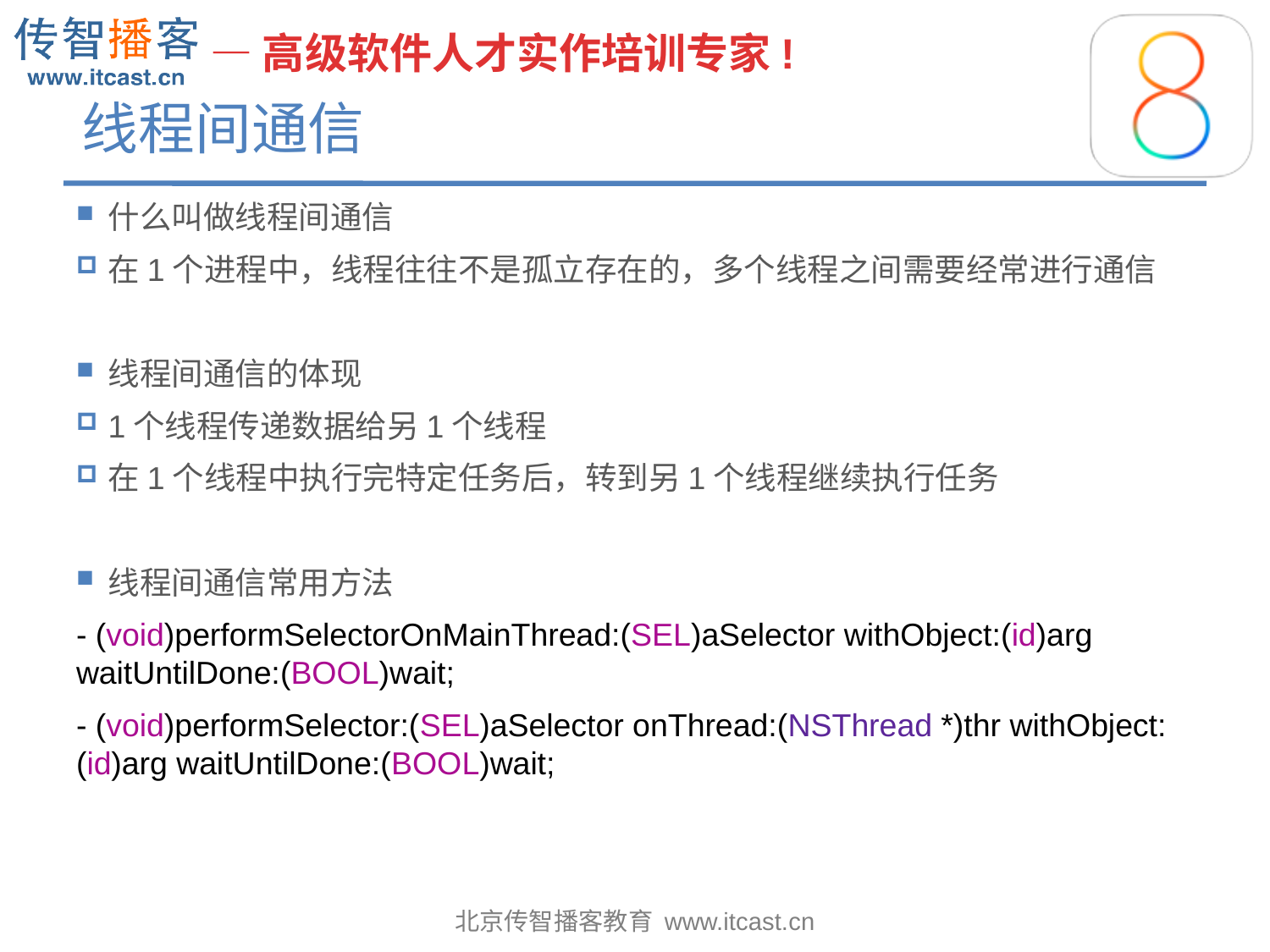

# 线程间通信
什么叫做线程间通信
在1个进程中，线程往往不是孤立存在的，多个线程之间需要经常进行通信

线程间通信的体现
1个线程传递数据给另1个线程
在1个线程中执行完特定任务后，转到另1个线程继续执行任务

线程间通信常用方法
- (void)performSelectorOnMainThread:(SEL)aSelector withObject:(id)arg waitUntilDone:(BOOL)wait;
- (void)performSelector:(SEL)aSelector onThread:(NSThread *)thr withObject:(id)arg waitUntilDone:(BOOL)wait;